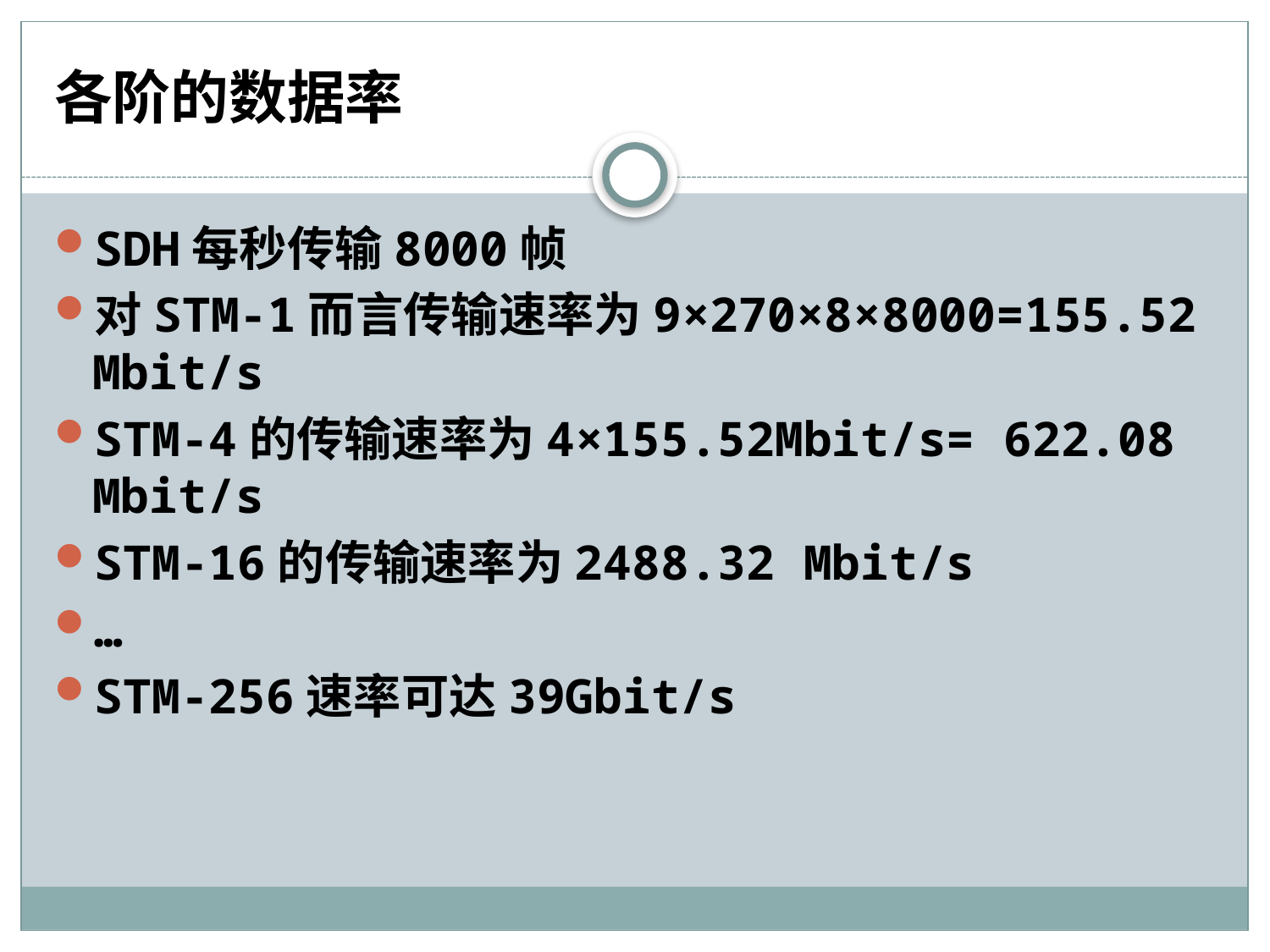

# 各阶的数据率
SDH每秒传输8000帧
对STM-1而言传输速率为9×270×8×8000=155.52 Mbit/s
STM-4的传输速率为4×155.52Mbit/s= 622.08 Mbit/s
STM-16的传输速率为2488.32 Mbit/s
…
STM-256速率可达39Gbit/s